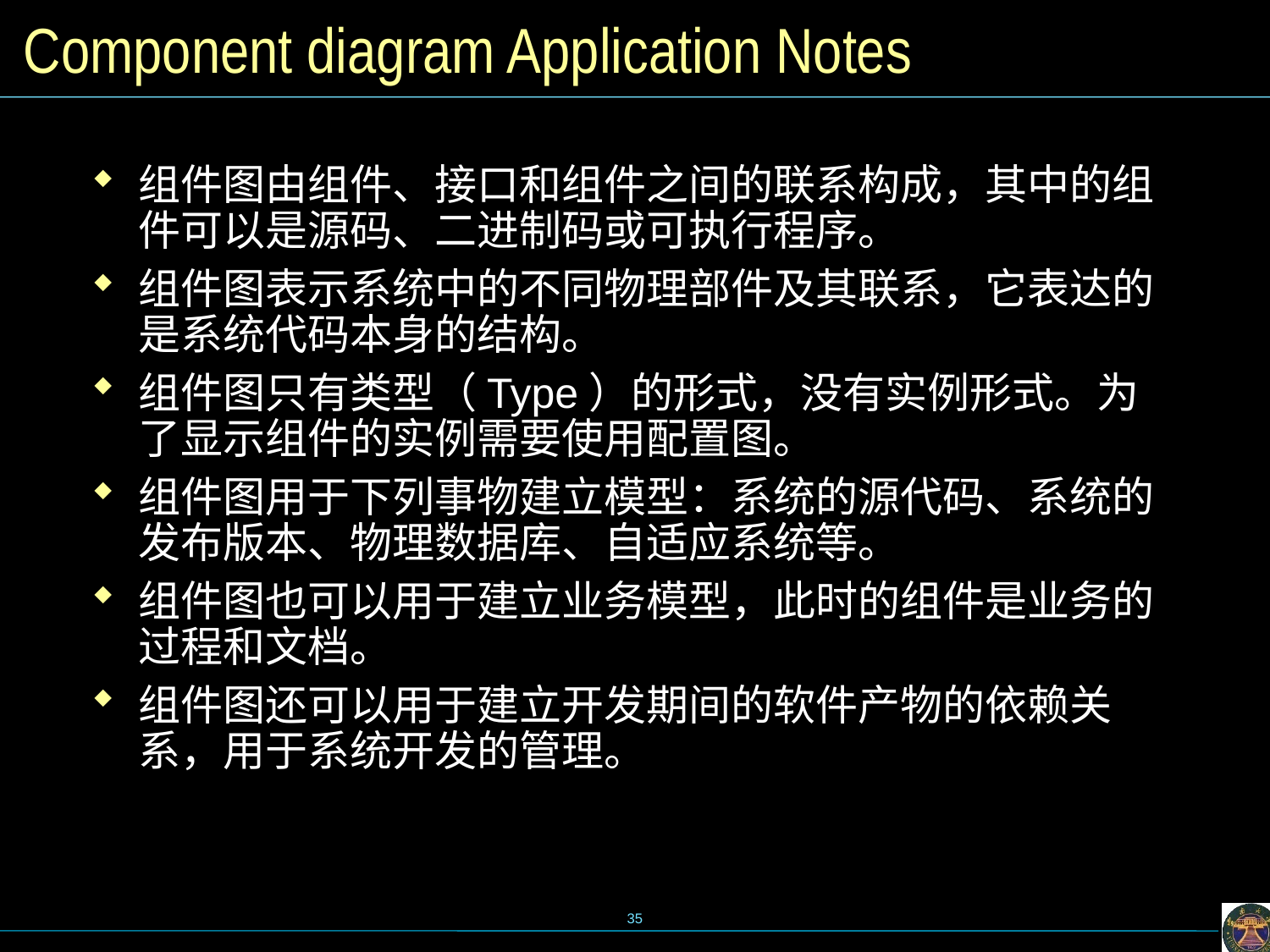

# Component diagram Application Notes
组件图由组件、接口和组件之间的联系构成，其中的组件可以是源码、二进制码或可执行程序。
组件图表示系统中的不同物理部件及其联系，它表达的是系统代码本身的结构。
组件图只有类型（Type）的形式，没有实例形式。为了显示组件的实例需要使用配置图。
组件图用于下列事物建立模型：系统的源代码、系统的发布版本、物理数据库、自适应系统等。
组件图也可以用于建立业务模型，此时的组件是业务的过程和文档。
组件图还可以用于建立开发期间的软件产物的依赖关系，用于系统开发的管理。